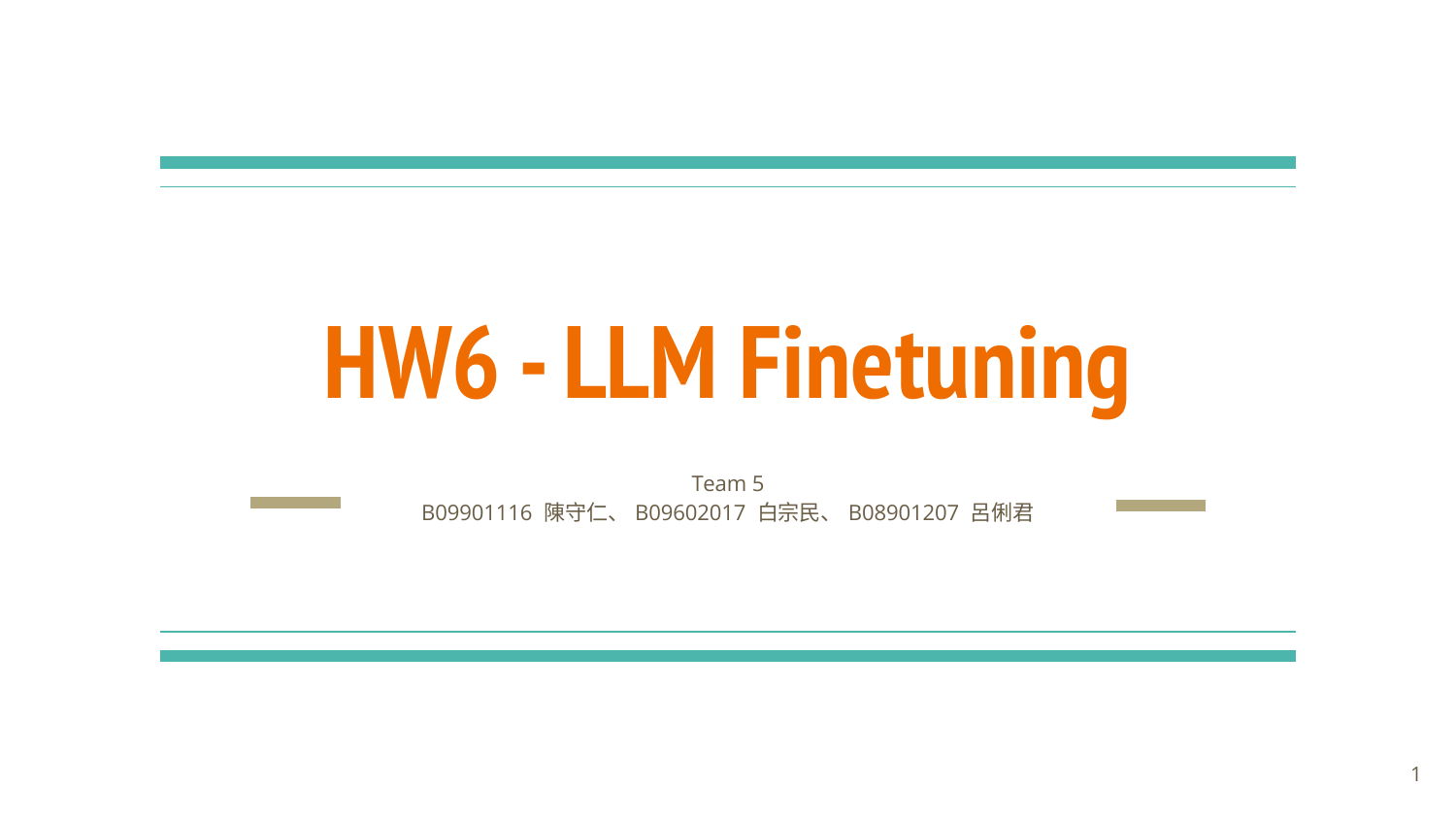

# HW6 - LLM Finetuning
Team 5
B09901116 陳守仁、B09602017 白宗民、B08901207 呂俐君
1